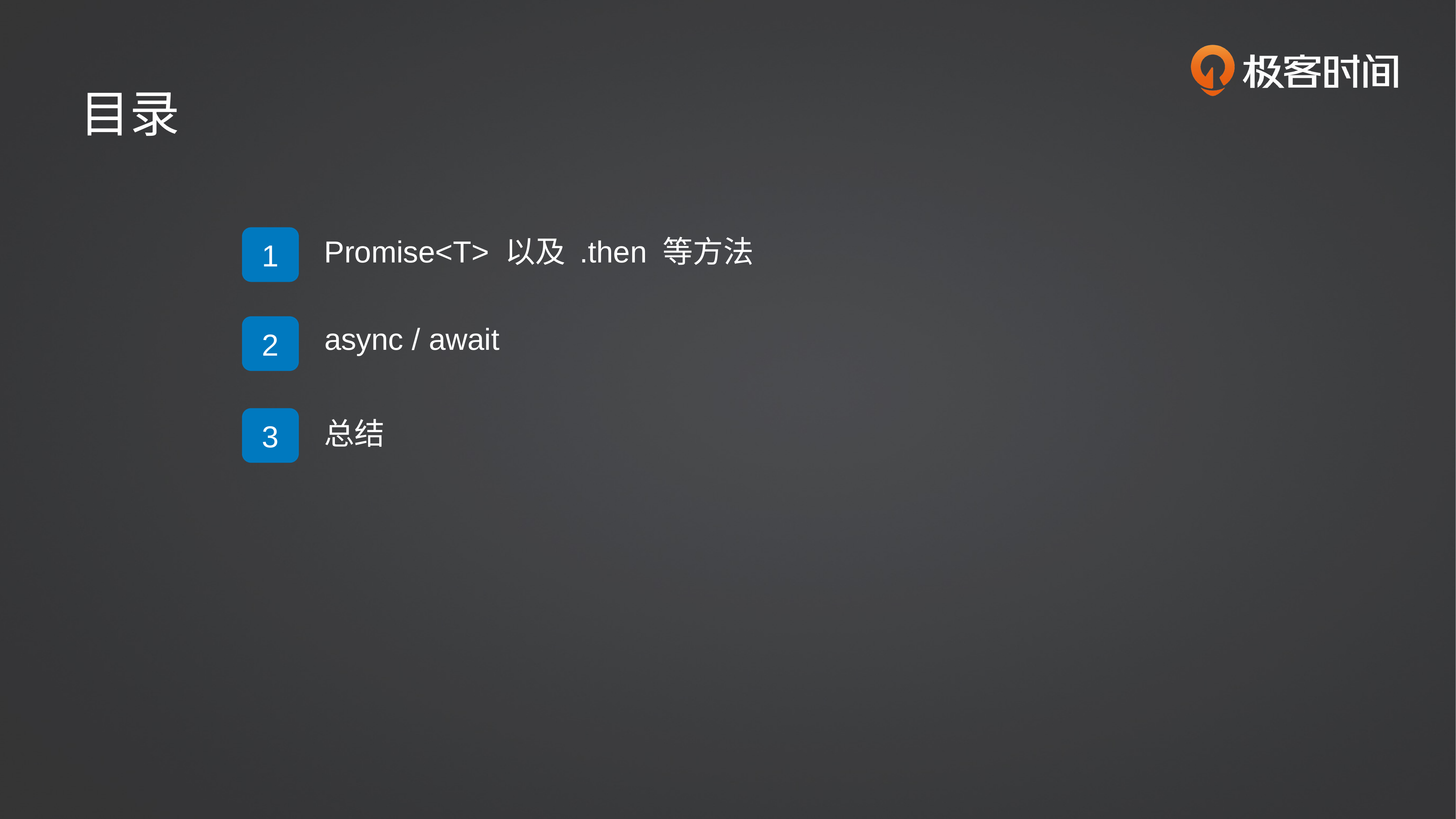

目录

1
Promise<T> 以及 .then 等方法

2
async / await

3
总结